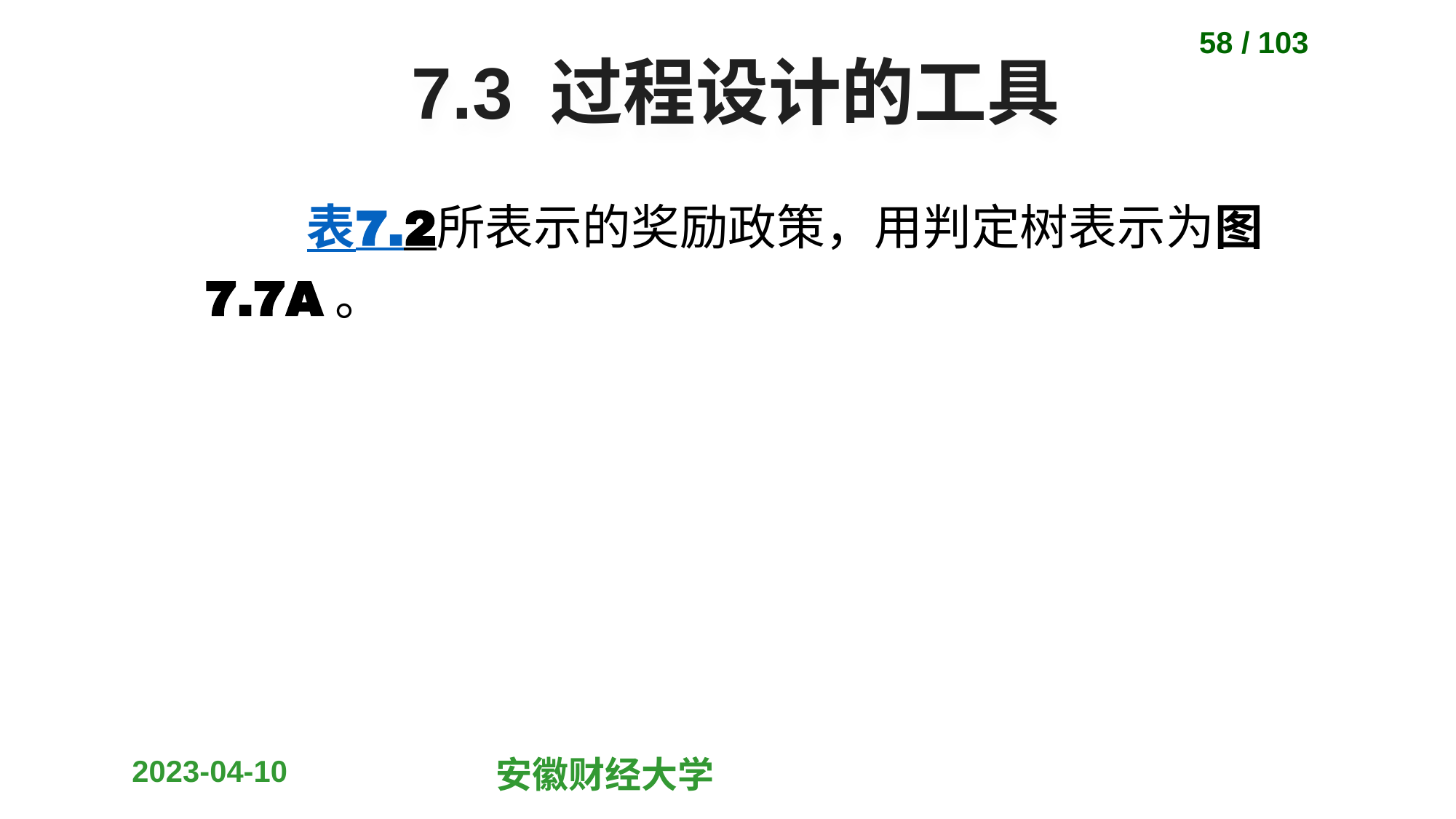

58 / 103
# 7.3 过程设计的工具
表7.2所表示的奖励政策，用判定树表示为图7.7A。
2023-04-10
安徽财经大学